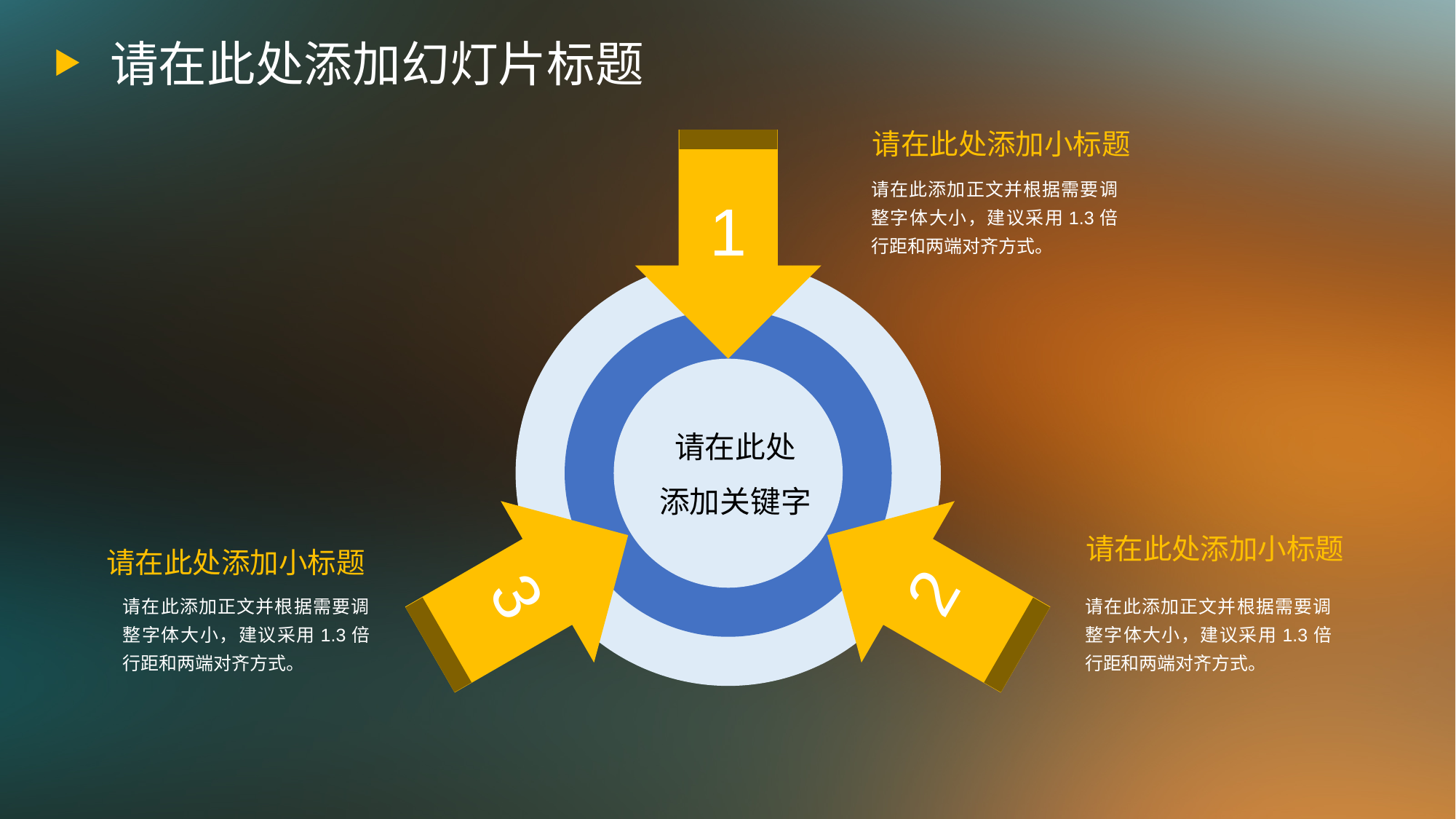

请在此处添加幻灯片标题

请在此处添加小标题

请在此添加正文并根据需要调整字体大小，建议采用1.3倍行距和两端对齐方式。
1

请在此处
添加关键字

请在此处添加小标题
请在此处添加小标题
2
3
请在此添加正文并根据需要调整字体大小，建议采用1.3倍行距和两端对齐方式。
请在此添加正文并根据需要调整字体大小，建议采用1.3倍行距和两端对齐方式。